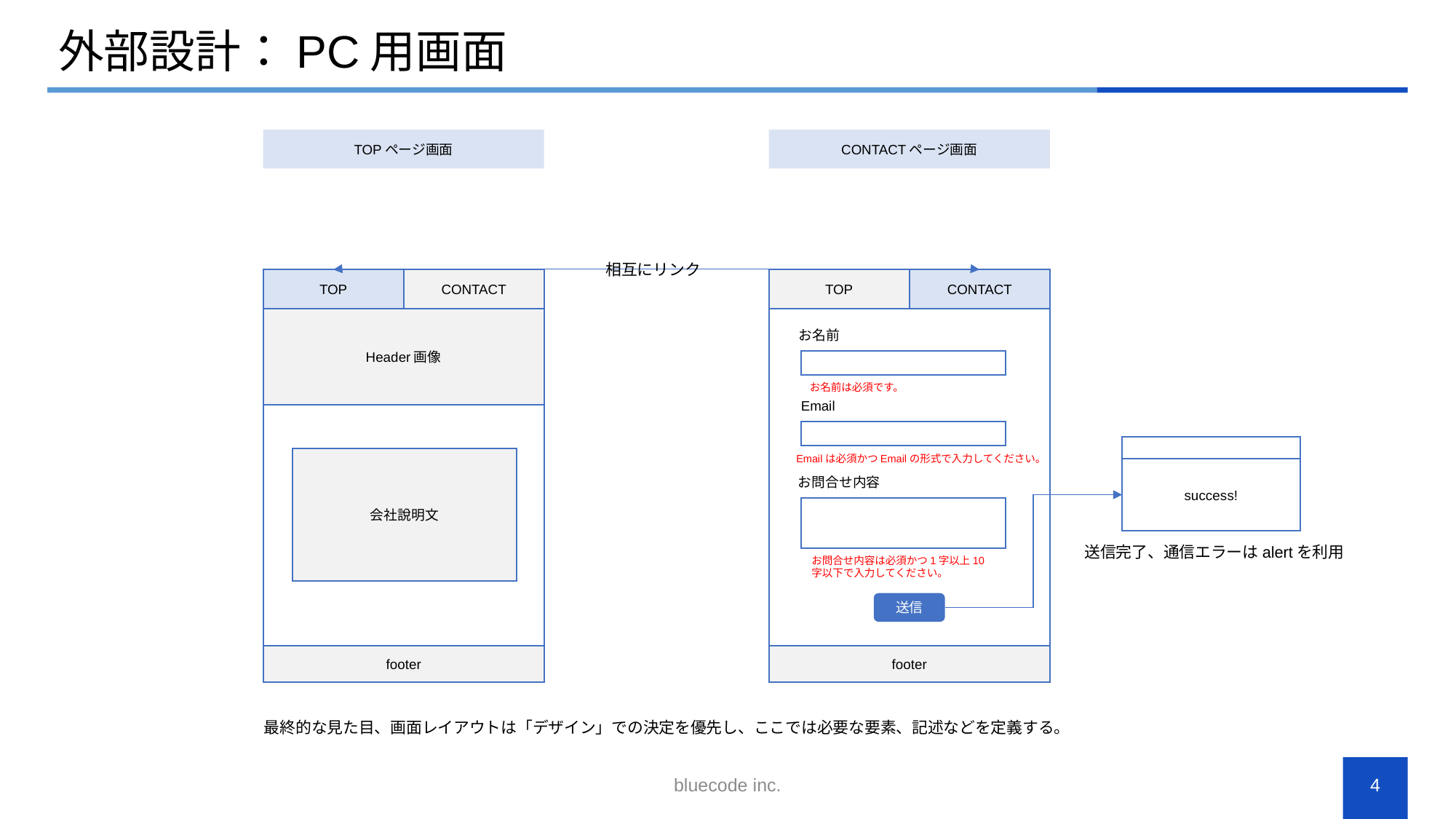

# 外部設計：PC用画面
TOPページ画面
CONTACTページ画面
相互にリンク
TOP
CONTACT
TOP
CONTACT

Header画像
お名前

お名前は必須です。
Email

Emailは必須かつEmailの形式で入力してください。
会社說明文
success!
お問合せ内容

送信完了、通信エラーはalertを利用
お問合せ内容は必須かつ1字以上10字以下で入力してください。
送信
footer
footer
最終的な見た目、画面レイアウトは「デザイン」での決定を優先し、ここでは必要な要素、記述などを定義する。
bluecode inc.
4